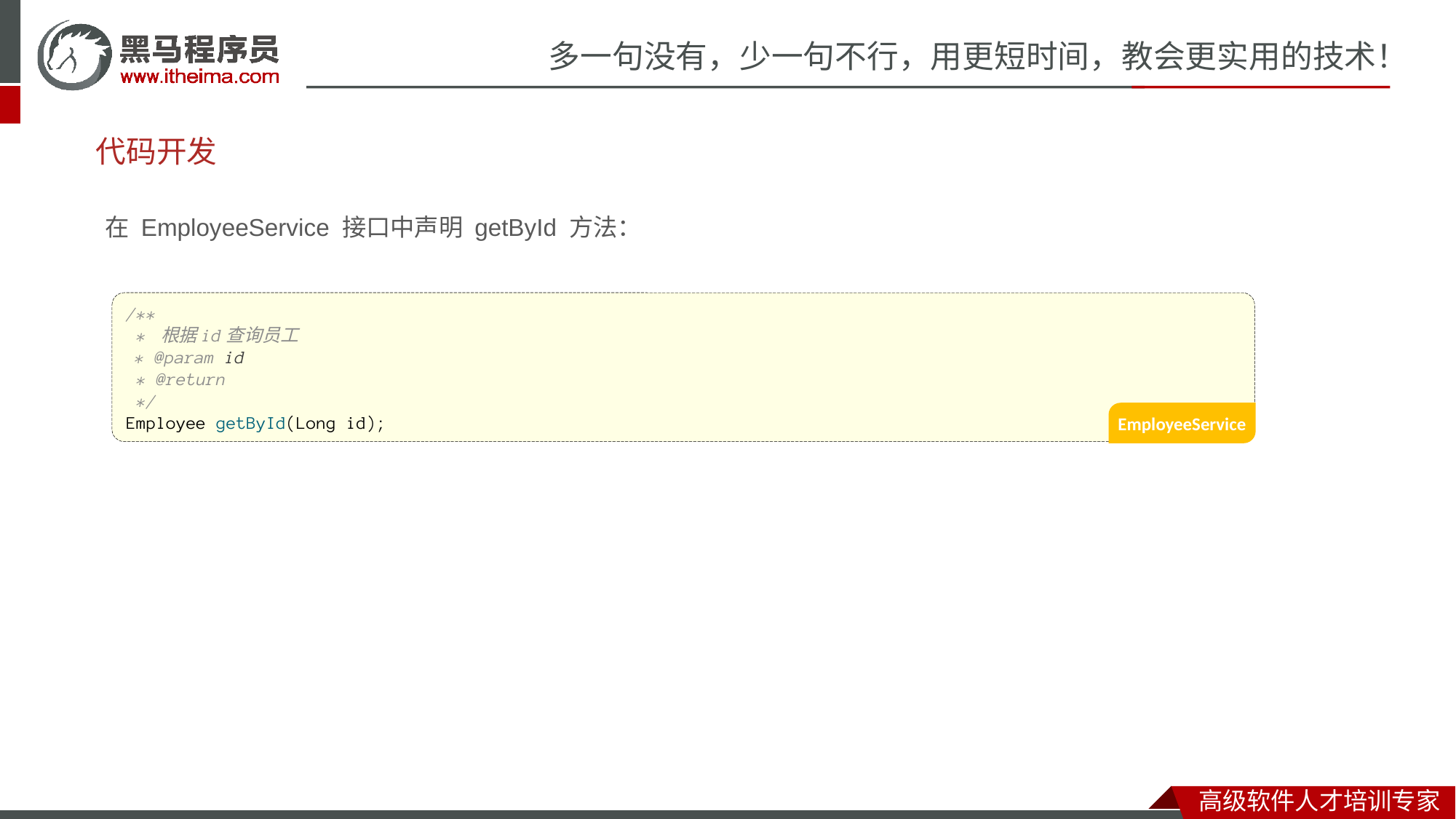

# 代码开发
在 EmployeeService 接口中声明 getById 方法：
/**
 * 根据id查询员工
 * @param id
 * @return
 */
Employee getById(Long id);
EmployeeService